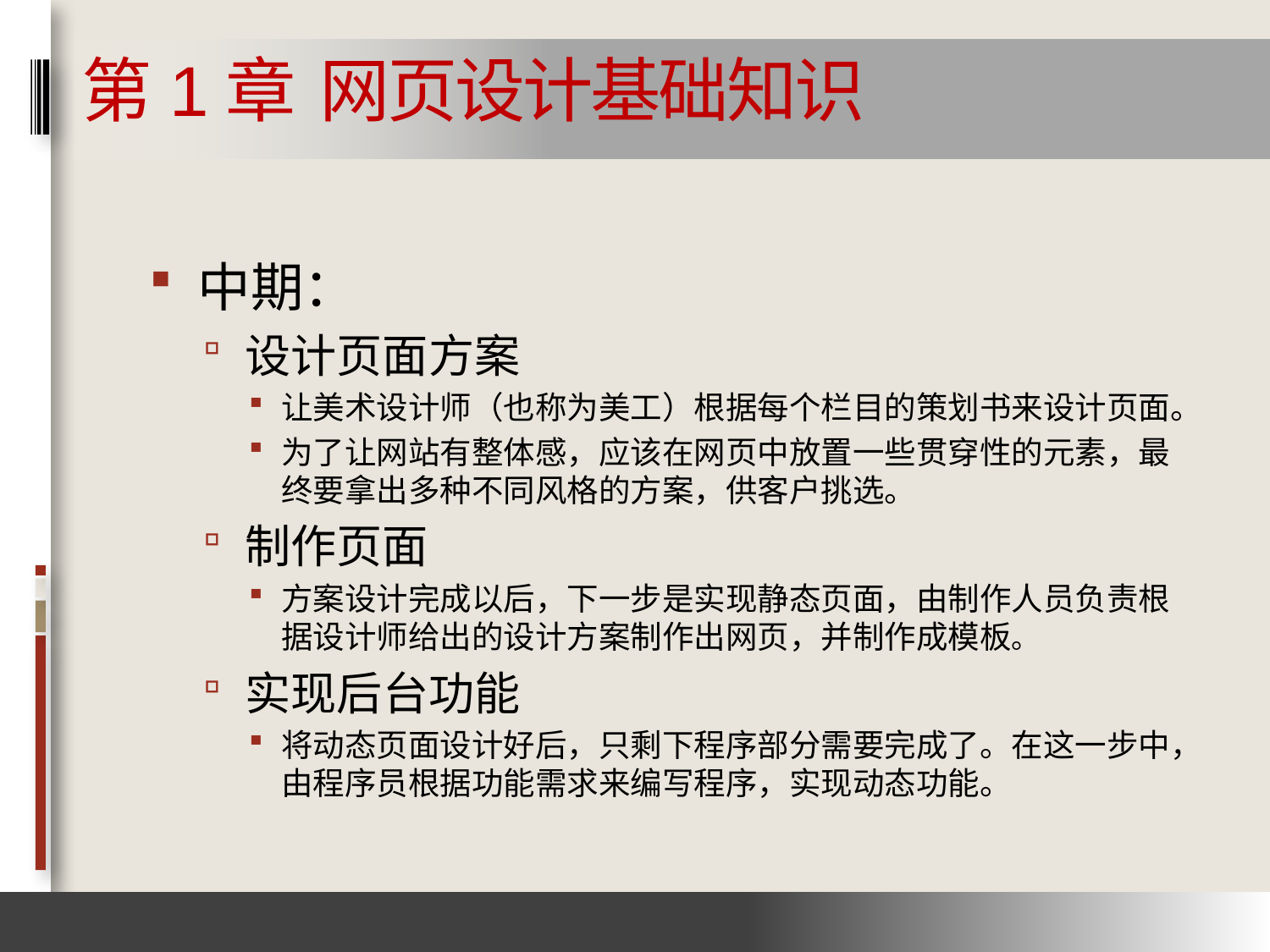

# 第1章  网页设计基础知识
中期：
设计页面方案
让美术设计师（也称为美工）根据每个栏目的策划书来设计页面。
为了让网站有整体感，应该在网页中放置一些贯穿性的元素，最终要拿出多种不同风格的方案，供客户挑选。
制作页面
方案设计完成以后，下一步是实现静态页面，由制作人员负责根据设计师给出的设计方案制作出网页，并制作成模板。
实现后台功能
将动态页面设计好后，只剩下程序部分需要完成了。在这一步中，由程序员根据功能需求来编写程序，实现动态功能。